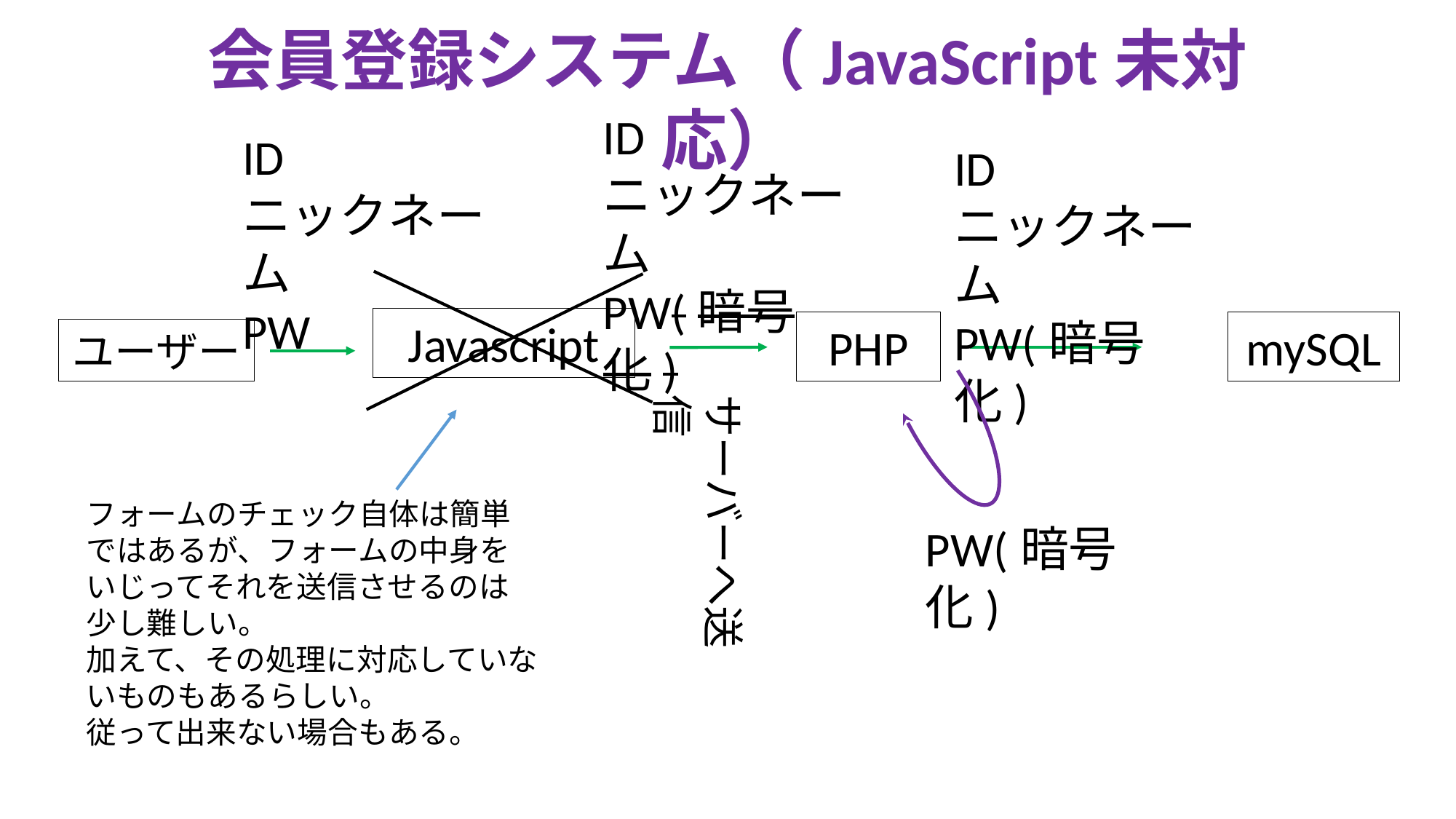

会員登録システム（JavaScript未対応）
ID
ニックネーム
PW(暗号化)
ID
ニックネーム
PW
ID
ニックネーム
PW(暗号化)
Javascript
PHP
mySQL
ユーザー

サーバーへ送信
フォームのチェック自体は簡単ではあるが、フォームの中身をいじってそれを送信させるのは少し難しい。
加えて、その処理に対応していないものもあるらしい。
従って出来ない場合もある。
PW(暗号化)